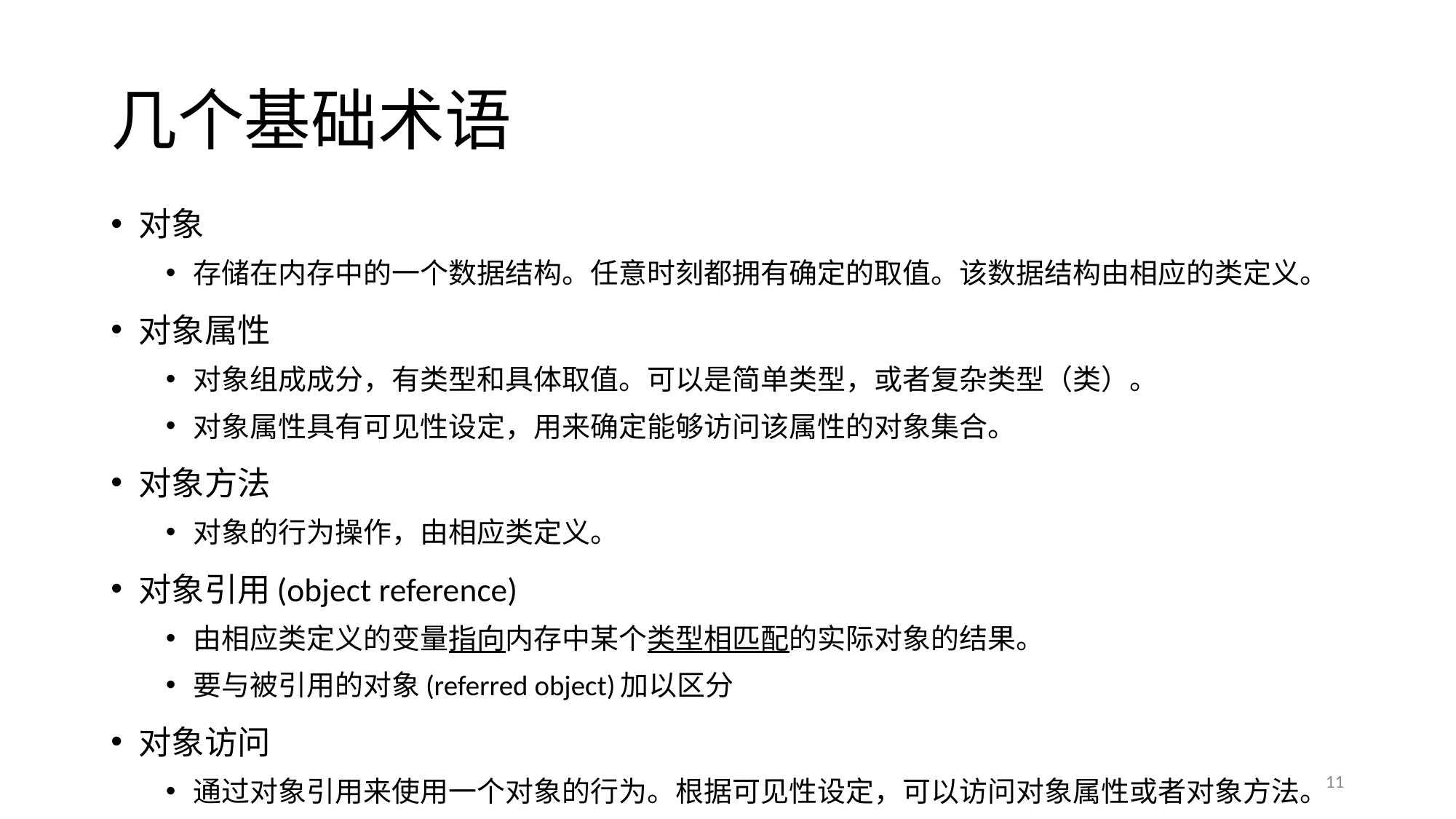

# 几个基础术语
对象
存储在内存中的一个数据结构。任意时刻都拥有确定的取值。该数据结构由相应的类定义。
对象属性
对象组成成分，有类型和具体取值。可以是简单类型，或者复杂类型（类）。
对象属性具有可见性设定，用来确定能够访问该属性的对象集合。
对象方法
对象的行为操作，由相应类定义。
对象引用(object reference)
由相应类定义的变量指向内存中某个类型相匹配的实际对象的结果。
要与被引用的对象(referred object)加以区分
对象访问
通过对象引用来使用一个对象的行为。根据可见性设定，可以访问对象属性或者对象方法。
11